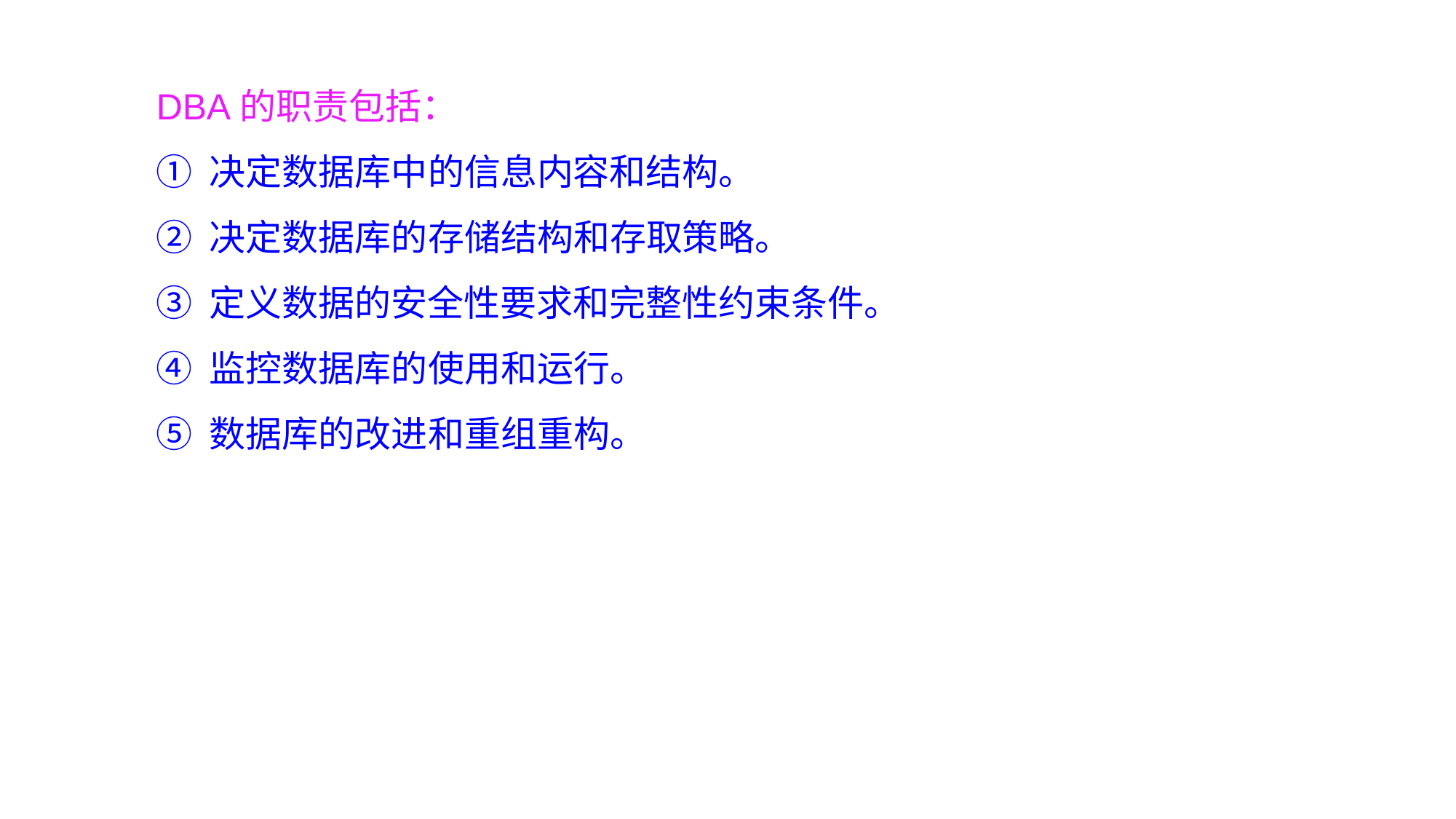

DBA的职责包括：
① 决定数据库中的信息内容和结构。
② 决定数据库的存储结构和存取策略。
③ 定义数据的安全性要求和完整性约束条件。
④ 监控数据库的使用和运行。
⑤ 数据库的改进和重组重构。